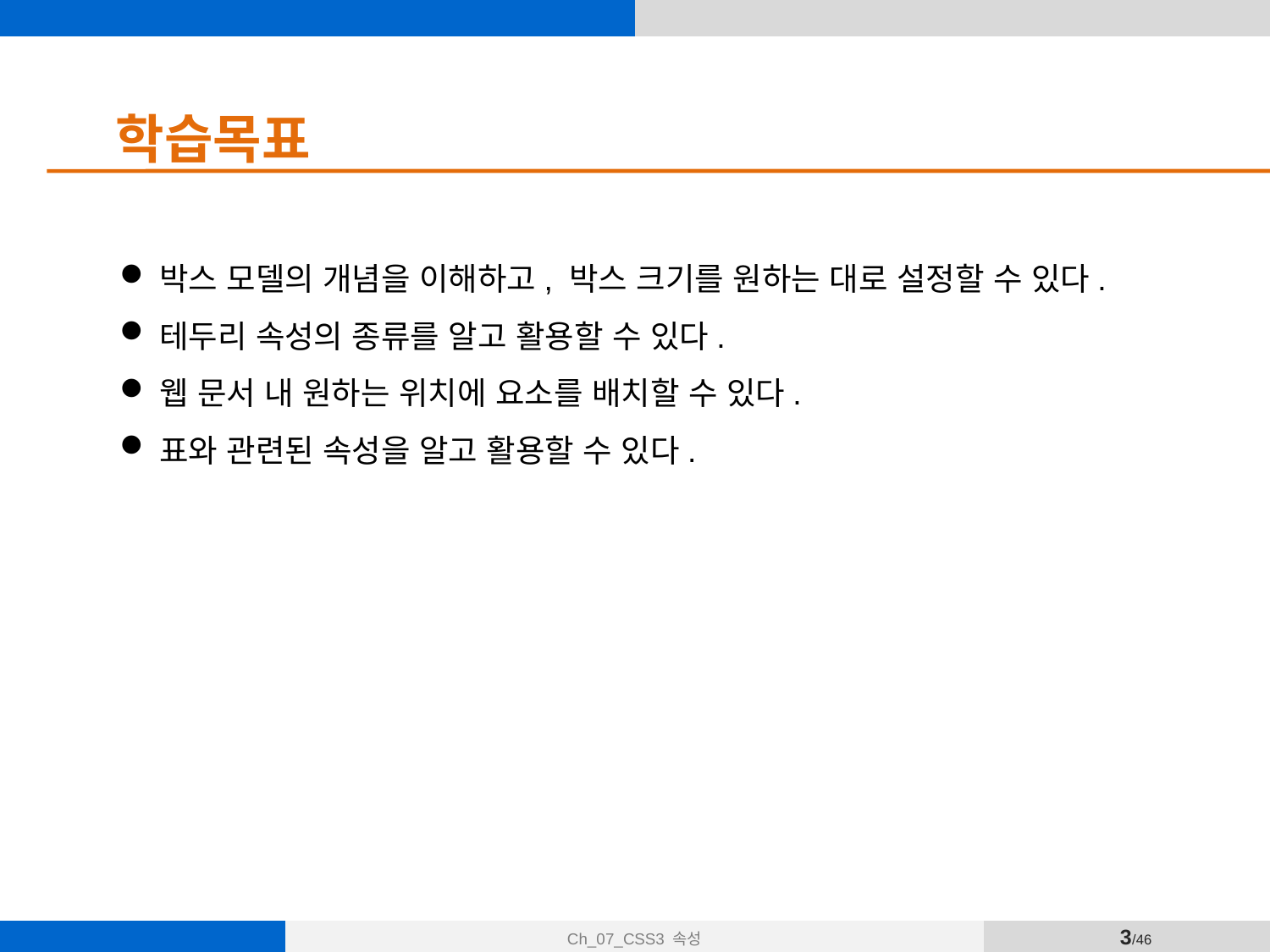

학습목표

박스 모델의 개념을 이해하고, 박스 크기를 원하는 대로 설정할 수 있다.
테두리 속성의 종류를 알고 활용할 수 있다.
웹 문서 내 원하는 위치에 요소를 배치할 수 있다.
표와 관련된 속성을 알고 활용할 수 있다.